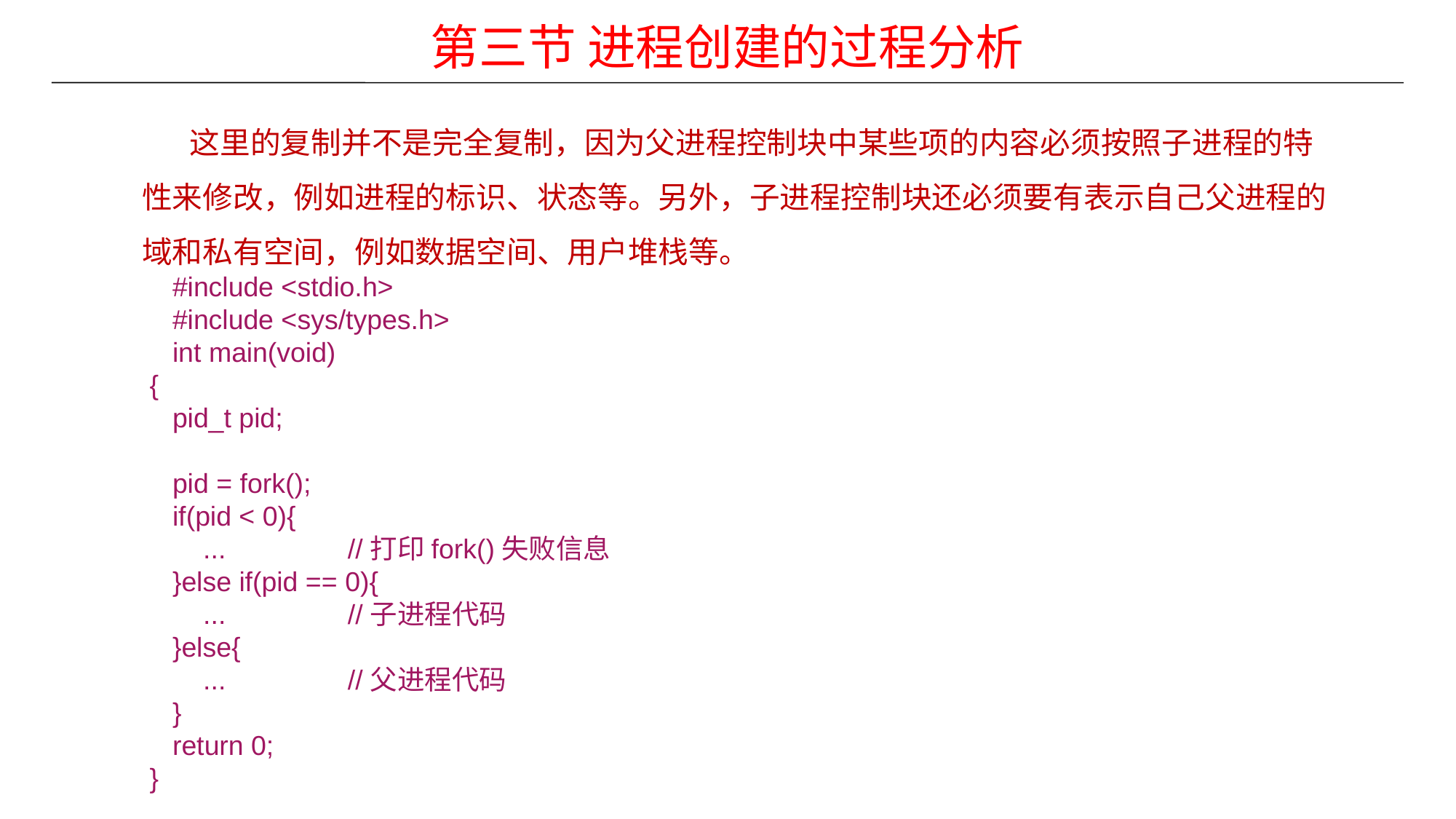

第三节 进程创建的过程分析

      这里的复制并不是完全复制，因为父进程控制块中某些项的内容必须按照子进程的特性来修改，例如进程的标识、状态等。另外，子进程控制块还必须要有表示自己父进程的域和私有空间，例如数据空间、用户堆栈等。
    #include <stdio.h>
    #include <sys/types.h>
    int main(void)
 {
    pid_t pid;

    pid = fork();
    if(pid < 0){
        ...                //打印fork()失败信息
    }else if(pid == 0){
        ...                //子进程代码
    }else{
        ...                //父进程代码
    }
    return 0;
 }